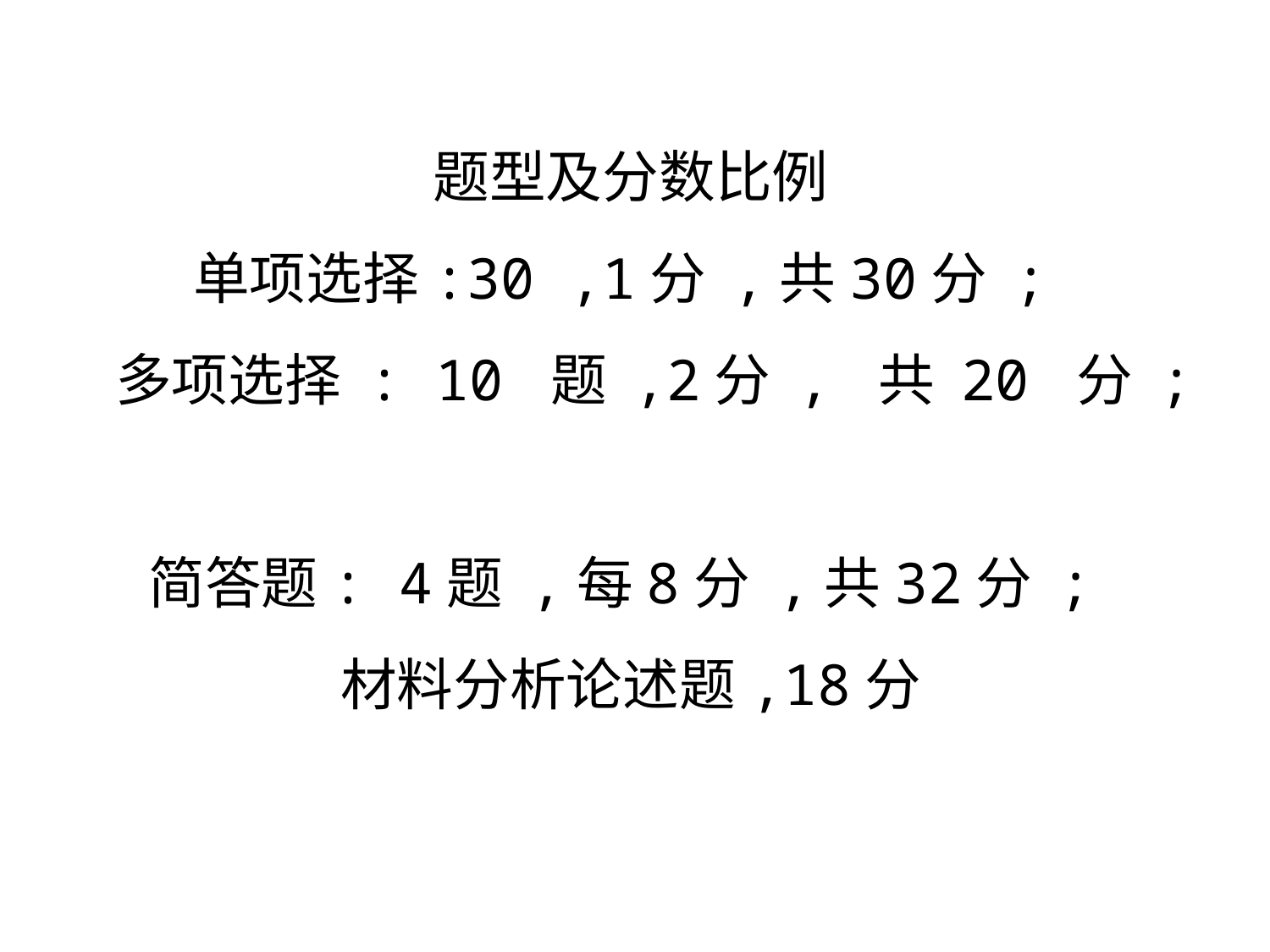

# 题型及分数比例 单项选择:30 ,1分 ,共30分 ; 多项选择 : 10 题 ,2分 , 共 20 分 ; 简答题: 4题 ,每8分 ,共32分 ; 材料分析论述题,18分